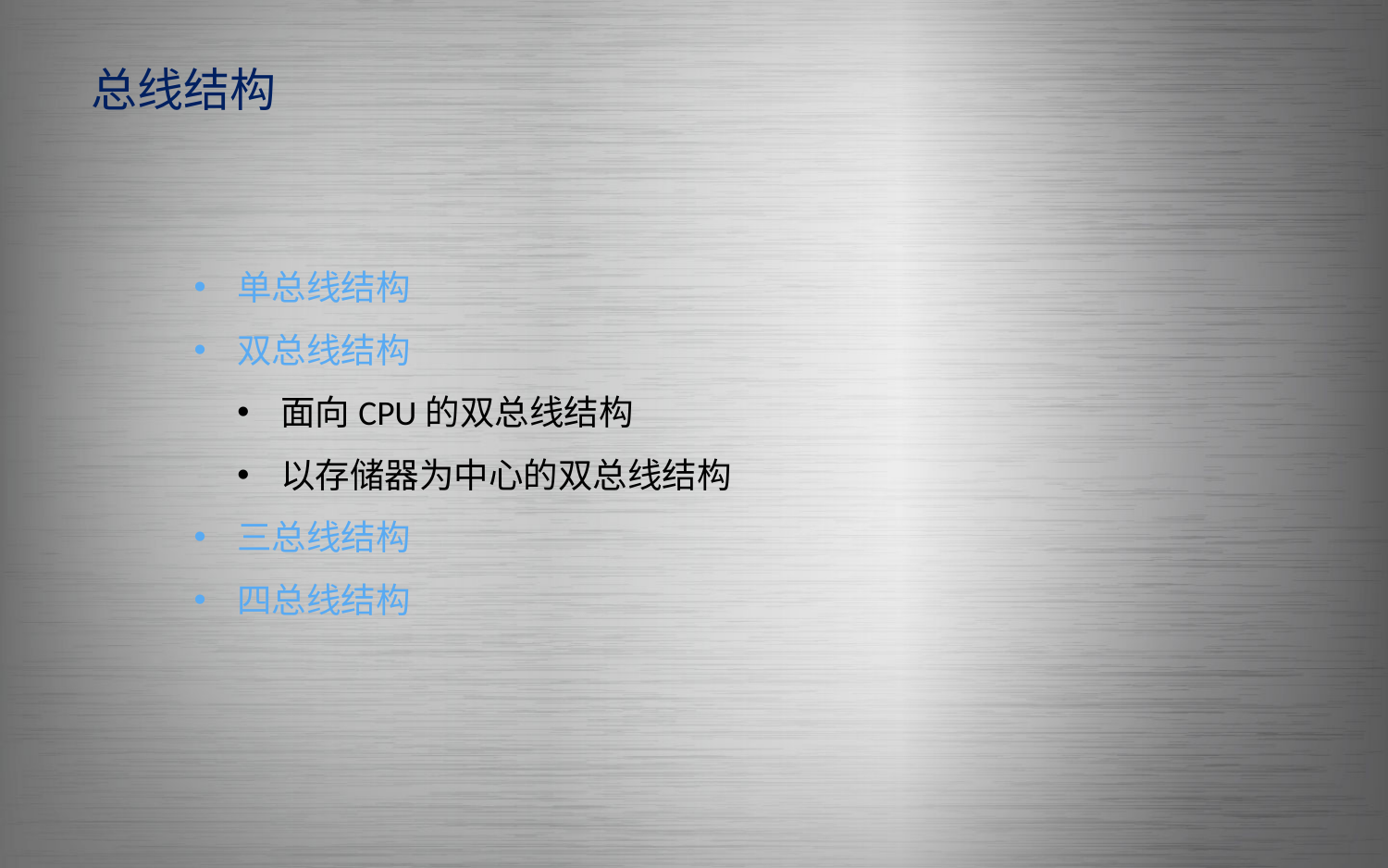

总线结构
单总线结构
双总线结构
面向CPU的双总线结构
以存储器为中心的双总线结构
三总线结构
四总线结构